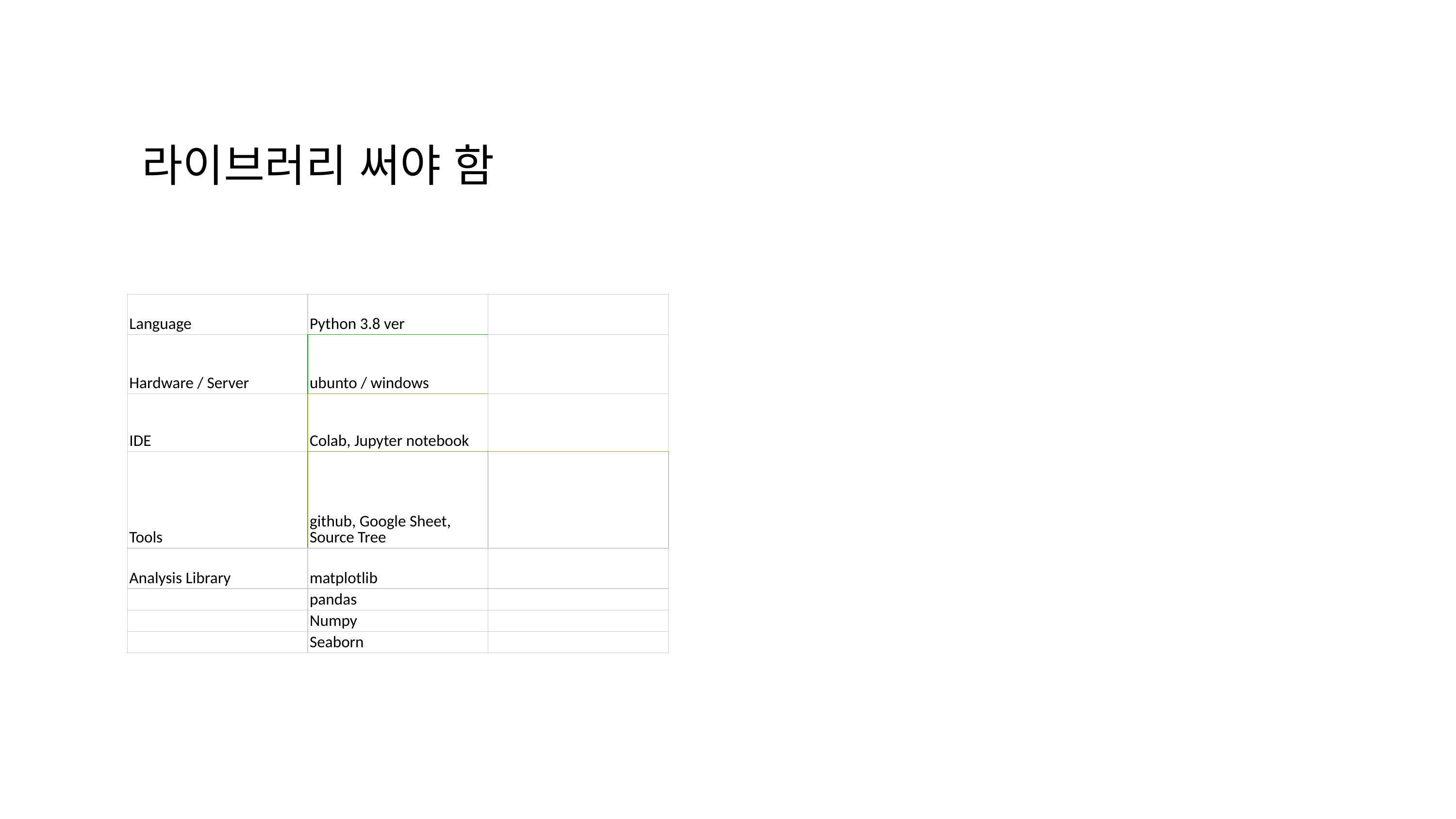

# 라이브러리 써야 함
| Language | Python 3.8 ver |  |
| --- | --- | --- |
| Hardware / Server | ubunto / windows |  |
| IDE | Colab, Jupyter notebook |  |
| Tools | github, Google Sheet, Source Tree |  |
| Analysis Library | matplotlib |  |
|  | pandas |  |
|  | Numpy |  |
|  | Seaborn |  |